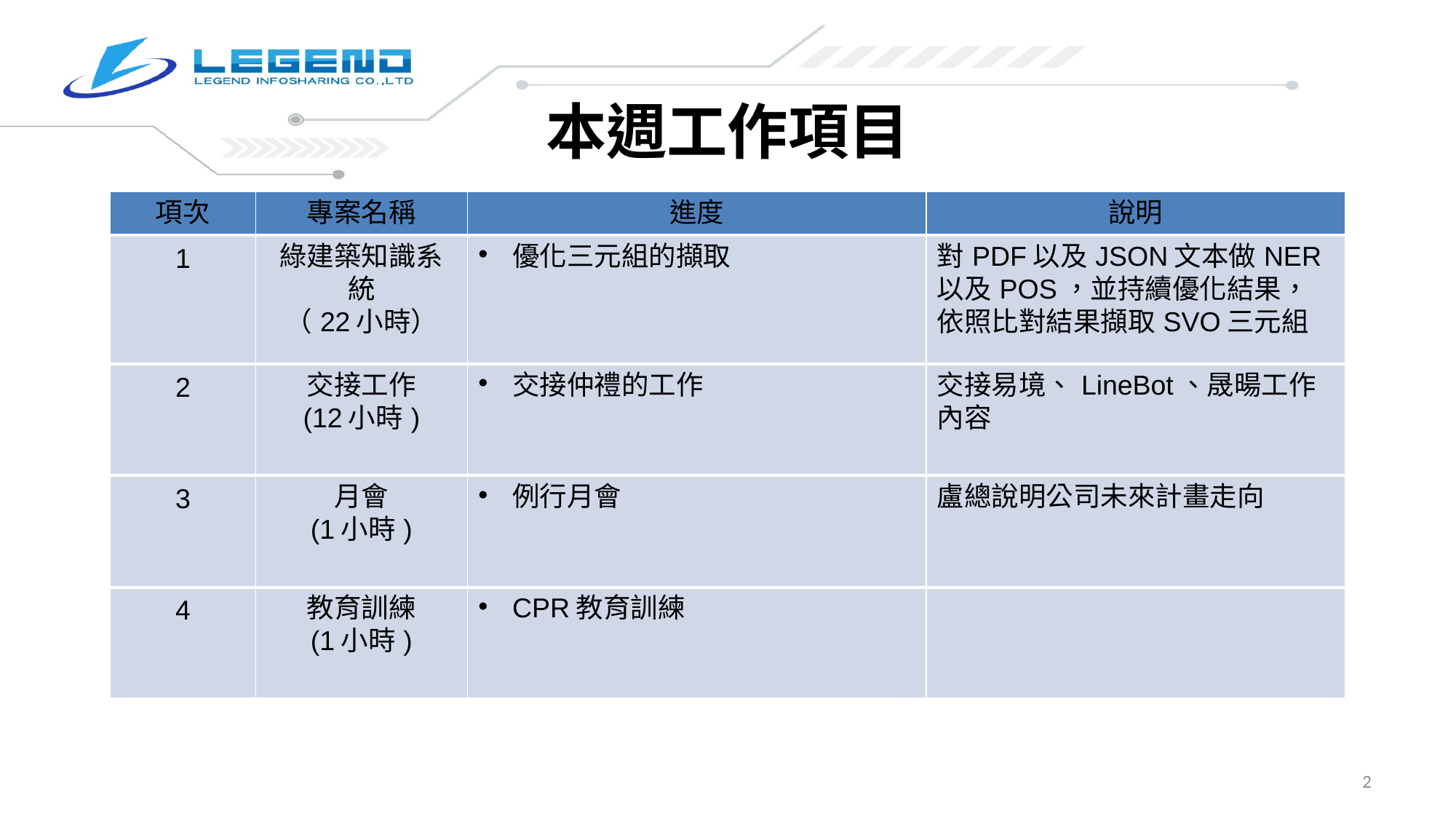

# 本週工作項目
| 項次 | 專案名稱 | 進度 | 說明 |
| --- | --- | --- | --- |
| 1 | 綠建築知識系統 （22小時） | 優化三元組的擷取 | 對PDF以及JSON文本做NER以及POS，並持續優化結果，依照比對結果擷取SVO三元組 |
| 2 | 交接工作 (12小時) | 交接仲禮的工作 | 交接易境、LineBot、晟暘工作內容 |
| 3 | 月會 (1小時) | 例行月會 | 盧總說明公司未來計畫走向 |
| 4 | 教育訓練 (1小時) | CPR教育訓練 |  |
2